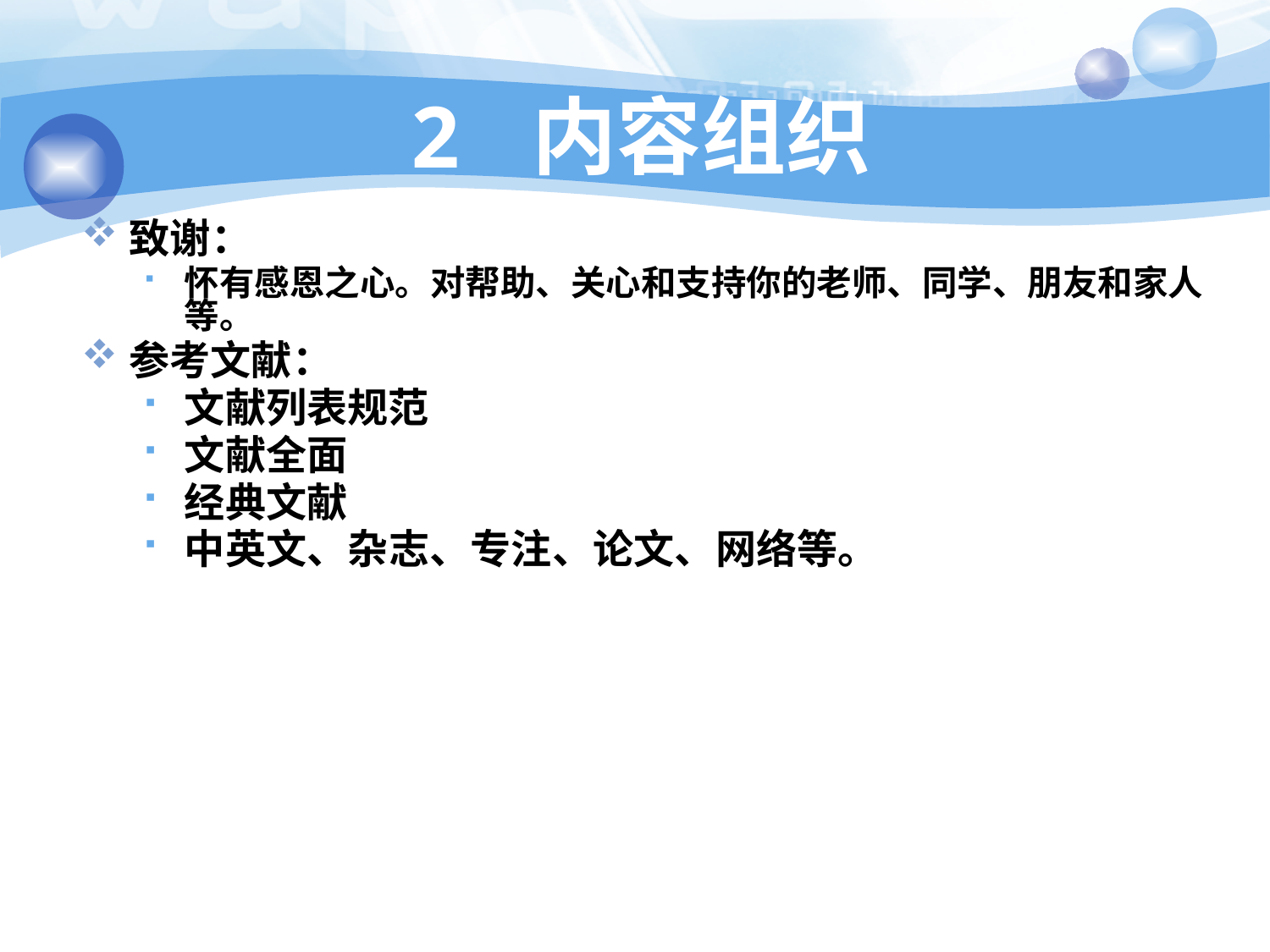

# 2 内容组织
致谢：
怀有感恩之心。对帮助、关心和支持你的老师、同学、朋友和家人等。
参考文献：
文献列表规范
文献全面
经典文献
中英文、杂志、专注、论文、网络等。